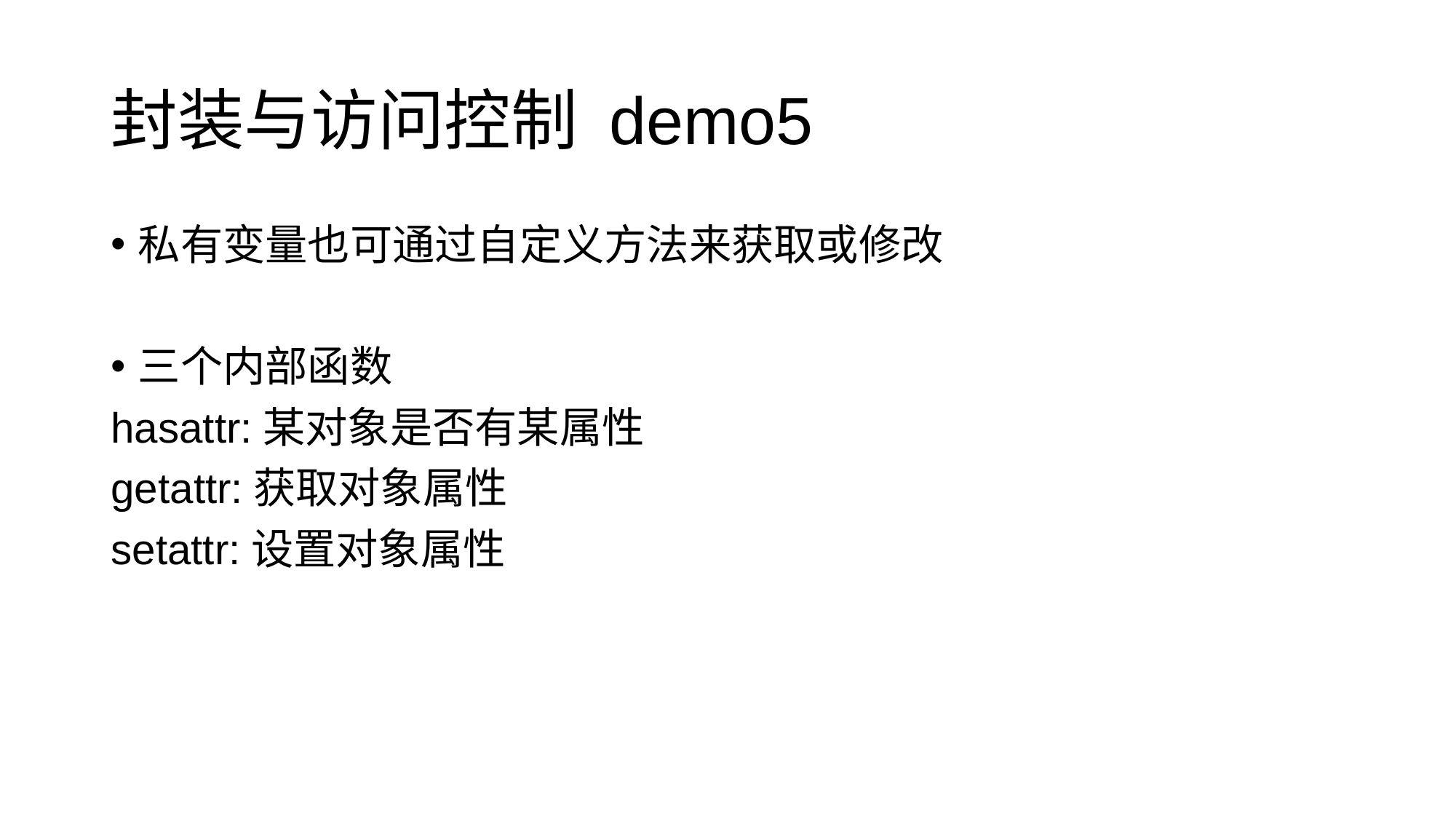

# 封装与访问控制 demo5
私有变量也可通过自定义方法来获取或修改

三个内部函数
hasattr:某对象是否有某属性
getattr:获取对象属性
setattr:设置对象属性